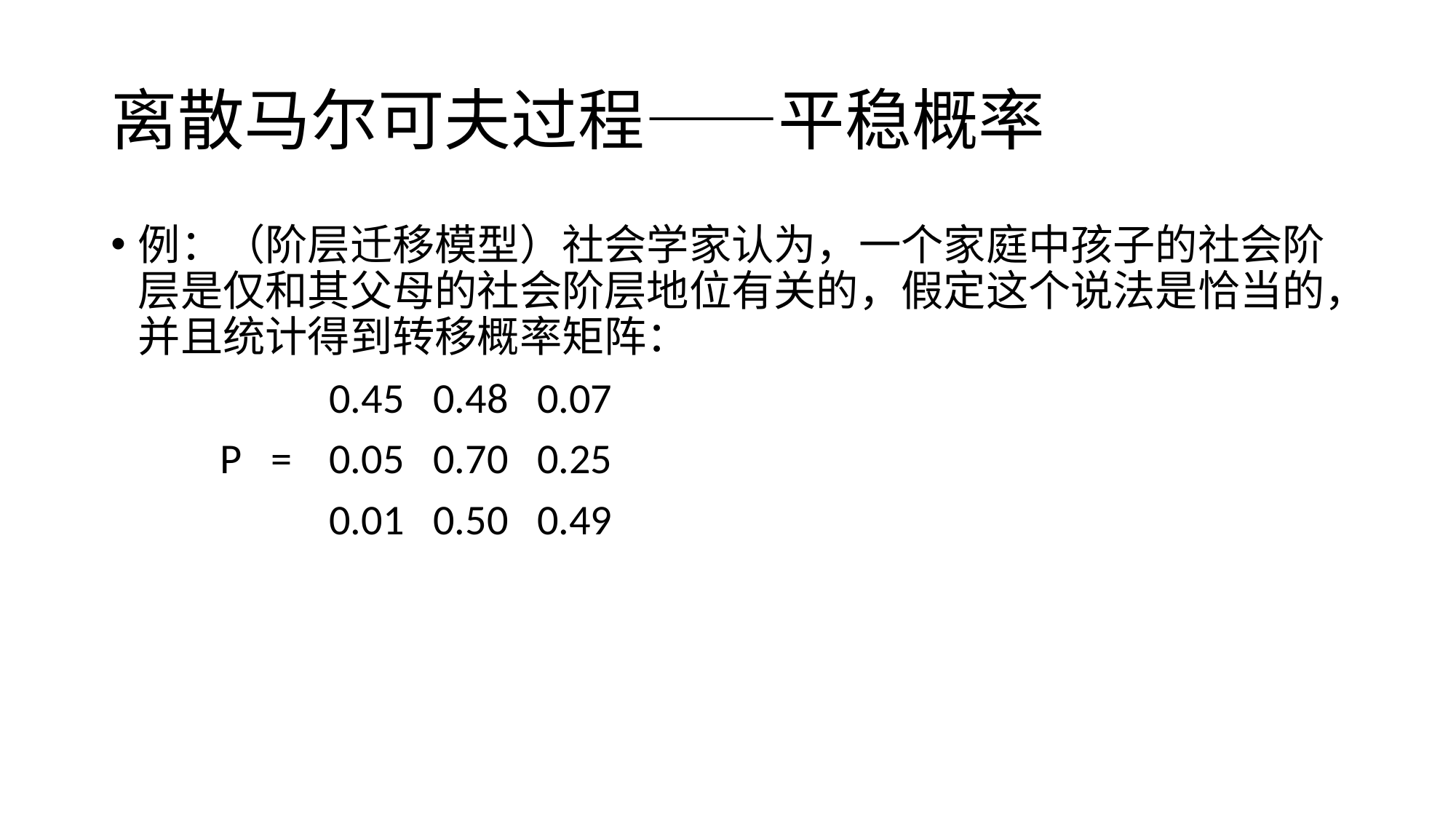

# 离散马尔可夫过程——平稳概率
例：（阶层迁移模型）社会学家认为，一个家庭中孩子的社会阶层是仅和其父母的社会阶层地位有关的，假定这个说法是恰当的，并且统计得到转移概率矩阵：
	       	0.45   0.48   0.07
	P   =  	0.05   0.70   0.25
		0.01   0.50   0.49